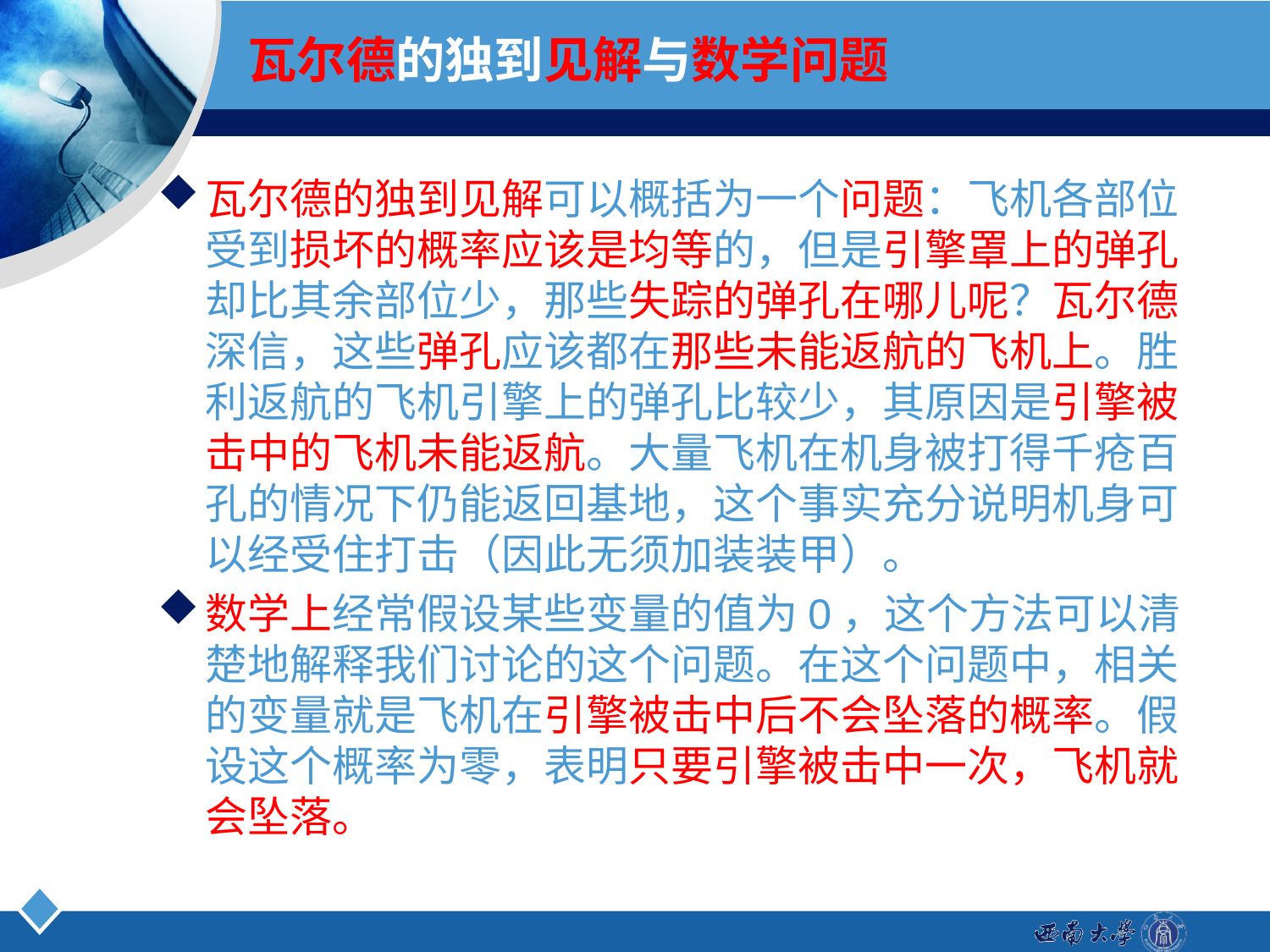

# 瓦尔德的独到见解与数学问题
瓦尔德的独到见解可以概括为一个问题：飞机各部位受到损坏的概率应该是均等的，但是引擎罩上的弹孔却比其余部位少，那些失踪的弹孔在哪儿呢？瓦尔德深信，这些弹孔应该都在那些未能返航的飞机上。胜利返航的飞机引擎上的弹孔比较少，其原因是引擎被击中的飞机未能返航。大量飞机在机身被打得千疮百孔的情况下仍能返回基地，这个事实充分说明机身可以经受住打击（因此无须加装装甲）。
数学上经常假设某些变量的值为0，这个方法可以清楚地解释我们讨论的这个问题。在这个问题中，相关的变量就是飞机在引擎被击中后不会坠落的概率。假设这个概率为零，表明只要引擎被击中一次，飞机就会坠落。